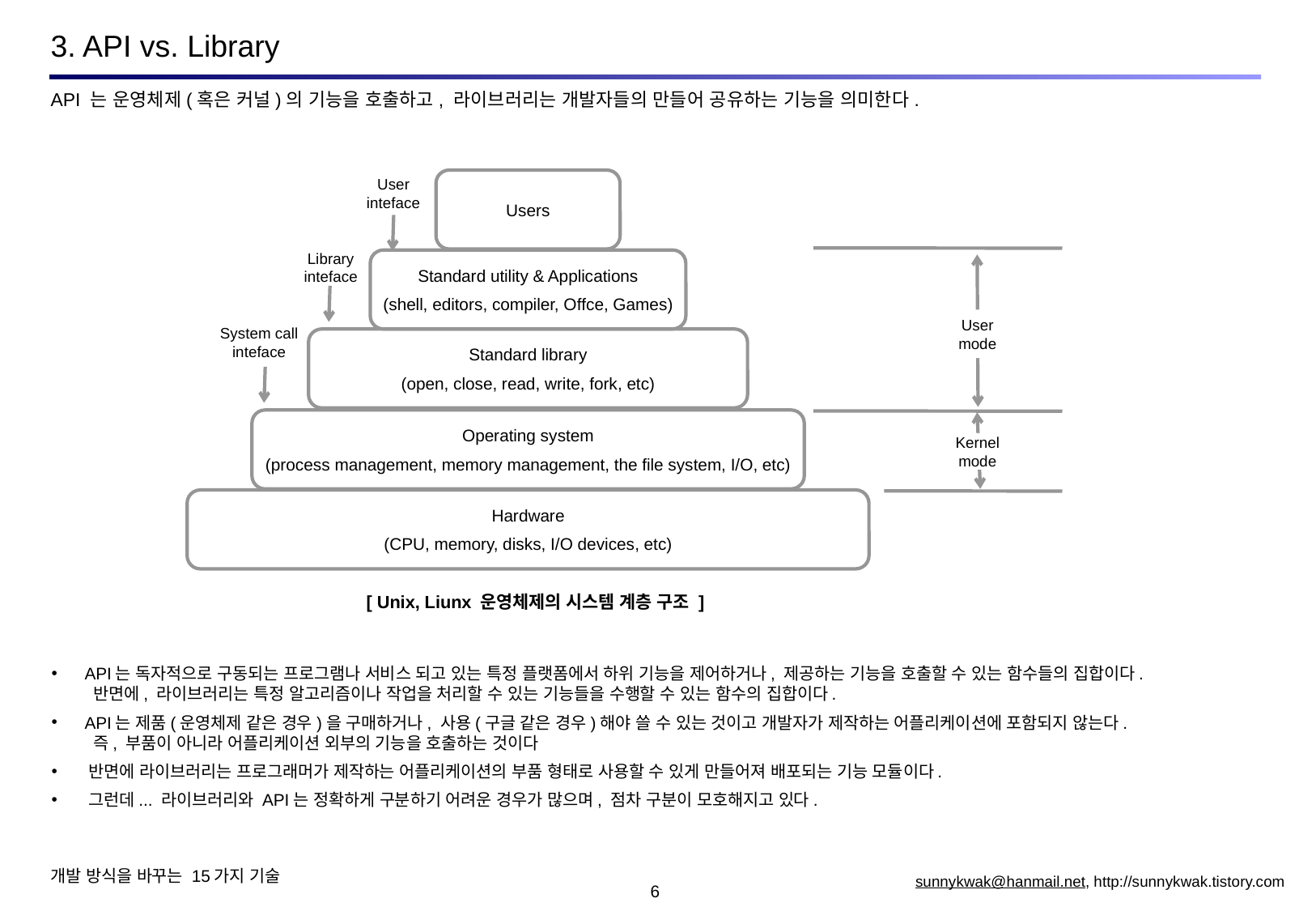

# 3. API vs. Library
API 는 운영체제(혹은 커널)의 기능을 호출하고, 라이브러리는 개발자들의 만들어 공유하는 기능을 의미한다.
User
inteface
Users
Library
inteface
Standard utility & Applications
(shell, editors, compiler, Offce, Games)
User
mode
System call
inteface
Standard library
(open, close, read, write, fork, etc)
Operating system
(process management, memory management, the file system, I/O, etc)
Kernel
mode
Hardware
(CPU, memory, disks, I/O devices, etc)
[ Unix, Liunx 운영체제의 시스템 계층 구조 ]
 API는 독자적으로 구동되는 프로그램나 서비스 되고 있는 특정 플랫폼에서 하위 기능을 제어하거나, 제공하는 기능을 호출할 수 있는 함수들의 집합이다. 
  반면에, 라이브러리는 특정 알고리즘이나 작업을 처리할 수 있는 기능들을 수행할 수 있는 함수의 집합이다.
 API는 제품(운영체제 같은 경우)을 구매하거나, 사용(구글 같은 경우)해야 쓸 수 있는 것이고 개발자가 제작하는 어플리케이션에 포함되지 않는다.
  즉, 부품이 아니라 어플리케이션 외부의 기능을 호출하는 것이다
 반면에 라이브러리는 프로그래머가 제작하는 어플리케이션의 부품 형태로 사용할 수 있게 만들어져 배포되는 기능 모듈이다.
 그런데... 라이브러리와 API는 정확하게 구분하기 어려운 경우가 많으며, 점차 구분이 모호해지고 있다.